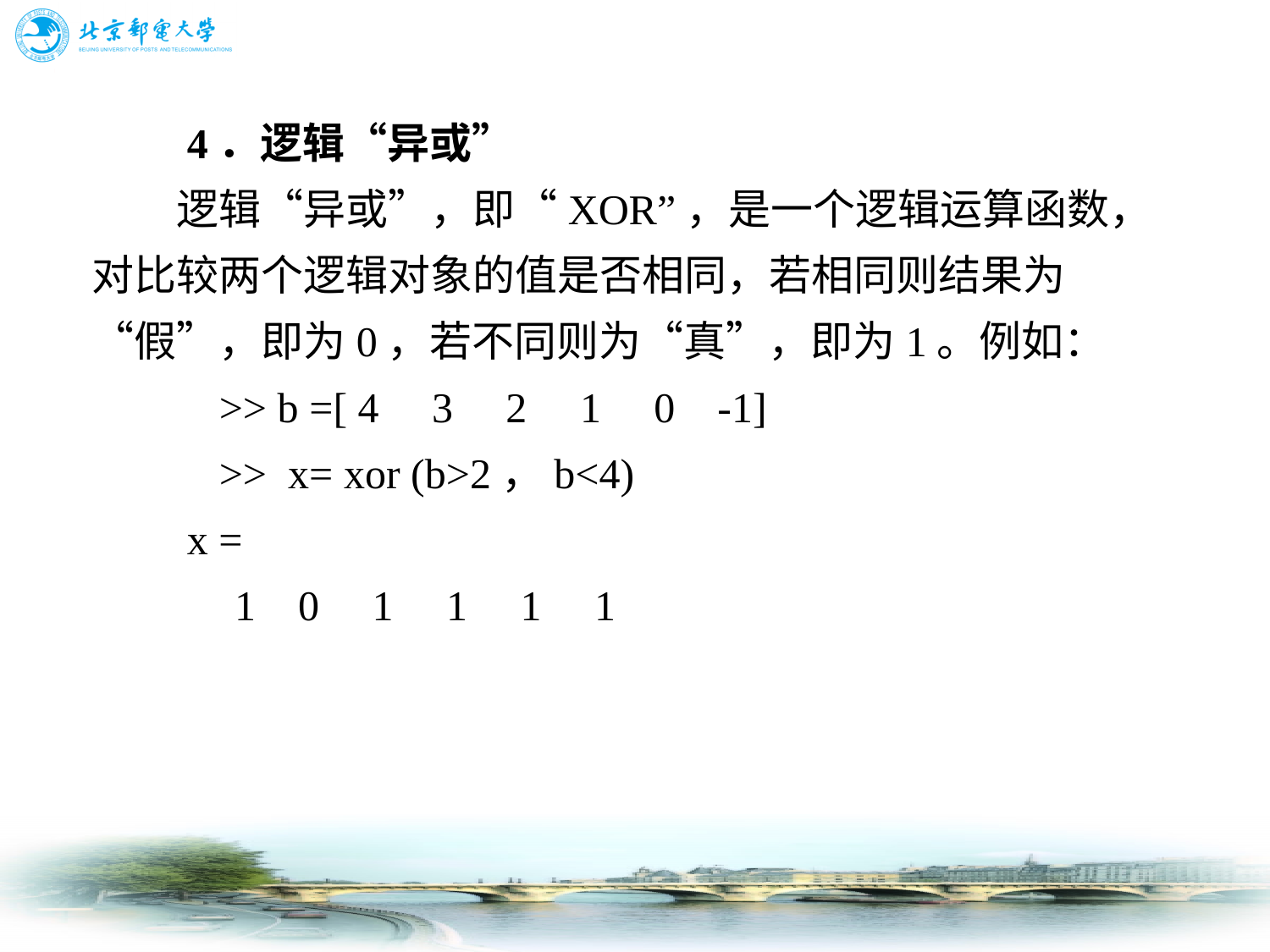

# 4．逻辑“异或” 　　逻辑“异或”，即“XOR”，是一个逻辑运算函数，对比较两个逻辑对象的值是否相同，若相同则结果为“假”，即为0，若不同则为“真”，即为1。例如： >> b =[ 4     3     2     1     0    -1]　　 >>  x= xor (b>2，b<4) 　　x = 　　     1    0     1     1     1     1